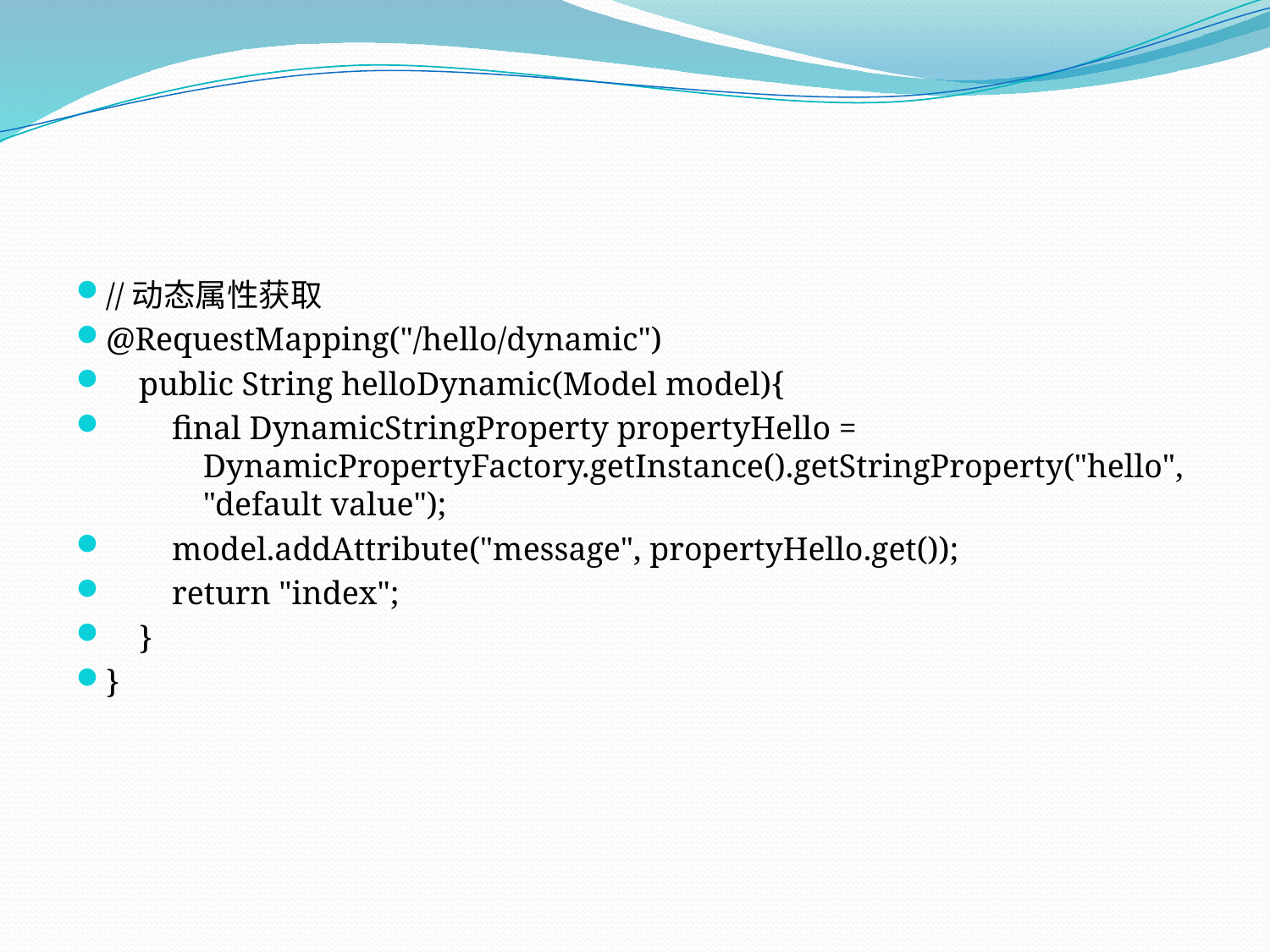

//动态属性获取
@RequestMapping("/hello/dynamic")
    public String helloDynamic(Model model){
        final DynamicStringProperty propertyHello = 			DynamicPropertyFactory.getInstance().getStringProperty("hello", 	"default value");
        model.addAttribute("message", propertyHello.get());
        return "index";
    }
}